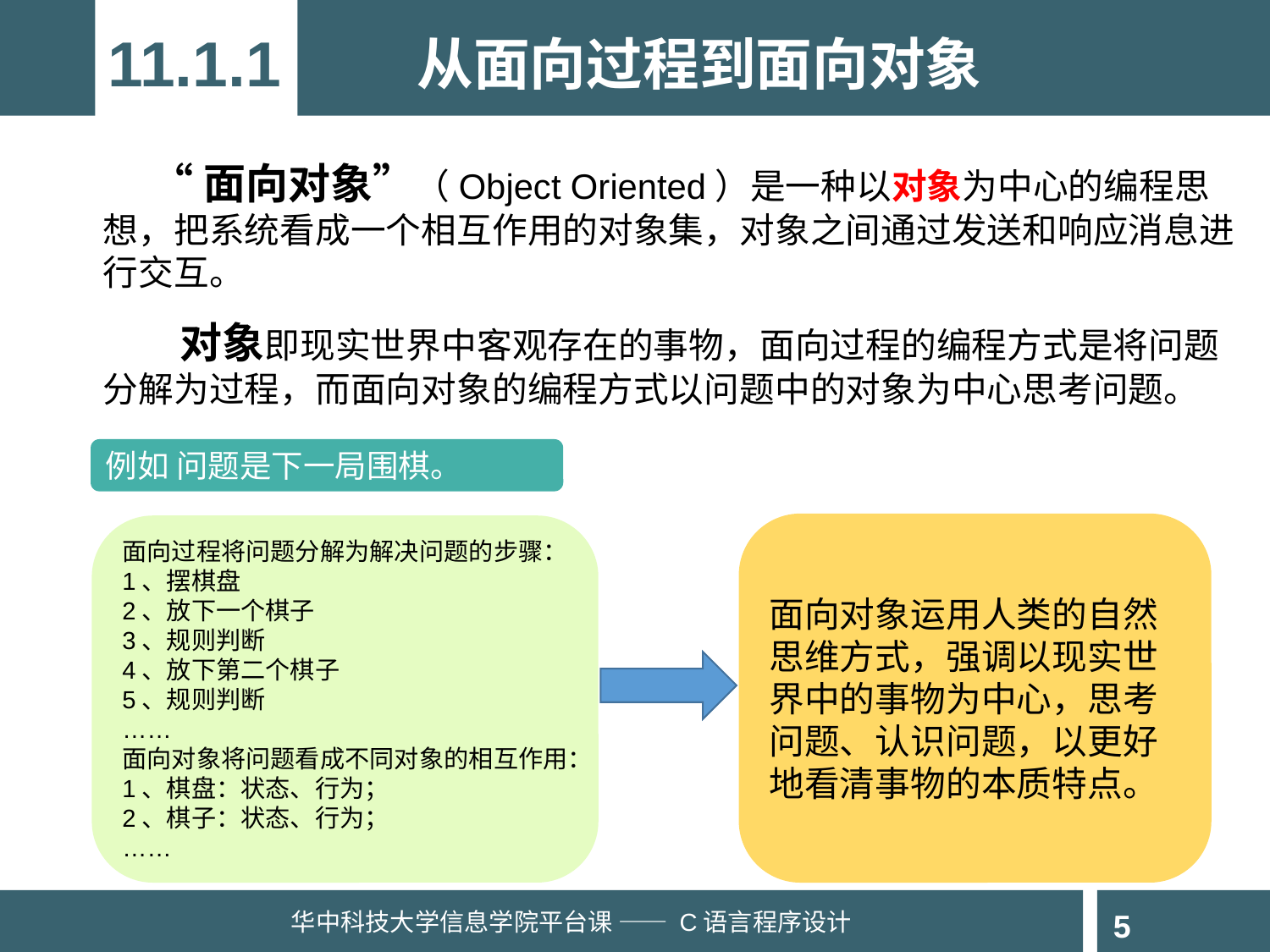

11.1.1
从面向过程到面向对象
     “面向对象”（Object Oriented）是一种以对象为中心的编程思想，把系统看成一个相互作用的对象集，对象之间通过发送和响应消息进行交互。
       对象即现实世界中客观存在的事物，面向过程的编程方式是将问题分解为过程，而面向对象的编程方式以问题中的对象为中心思考问题。
例如 问题是下一局围棋。
面向对象运用人类的自然思维方式，强调以现实世界中的事物为中心，思考问题、认识问题，以更好地看清事物的本质特点。
面向过程将问题分解为解决问题的步骤：
1、摆棋盘
2、放下一个棋子
3、规则判断
4、放下第二个棋子
5、规则判断
……
面向对象将问题看成不同对象的相互作用：
1、棋盘：状态、行为；
2、棋子：状态、行为；
……